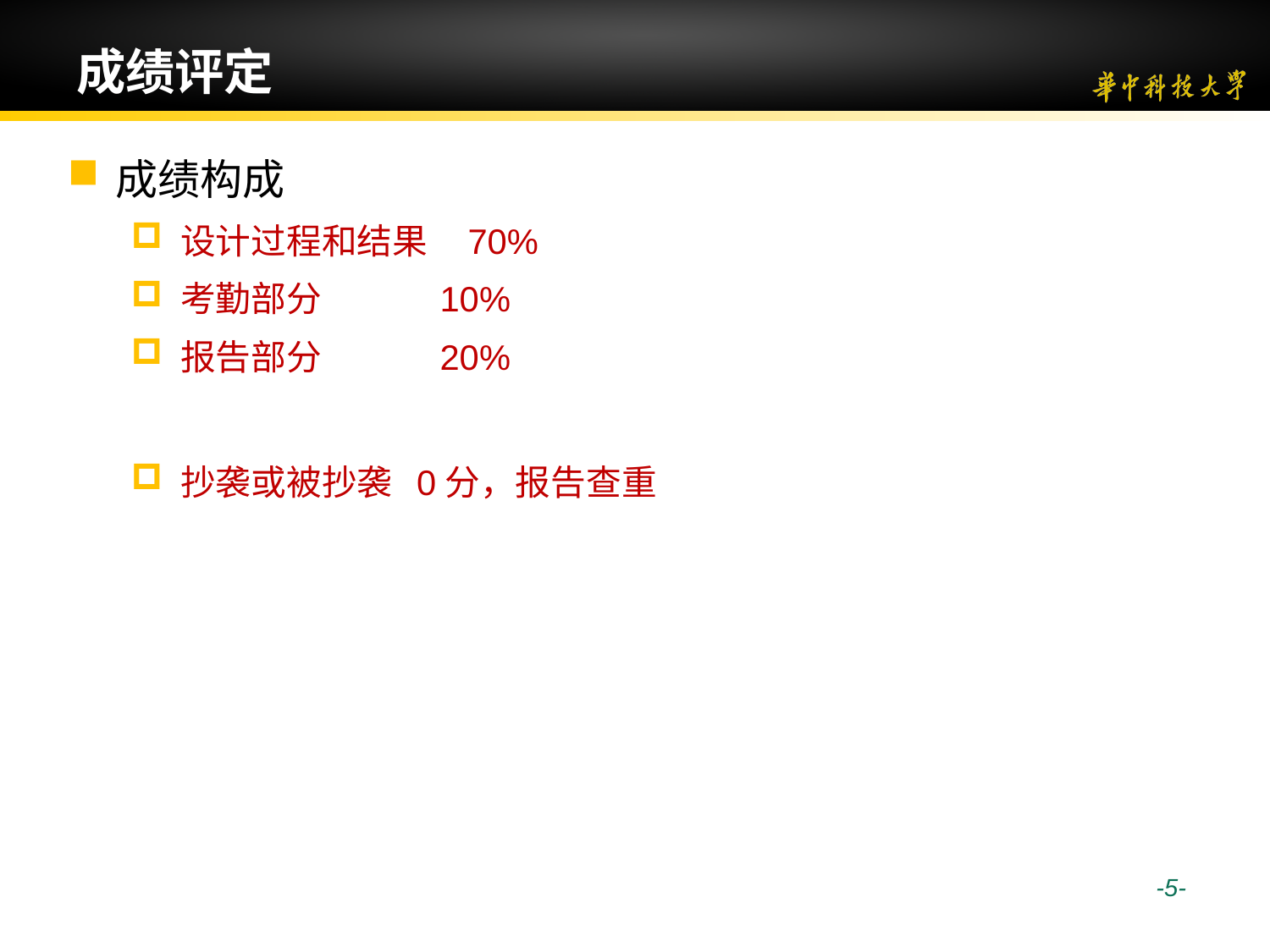

# 成绩评定
成绩构成
设计过程和结果    70%
考勤部分              10%
报告部分              20%

抄袭或被抄袭  0分，报告查重勤1/3记，无最终成绩。

 -5-